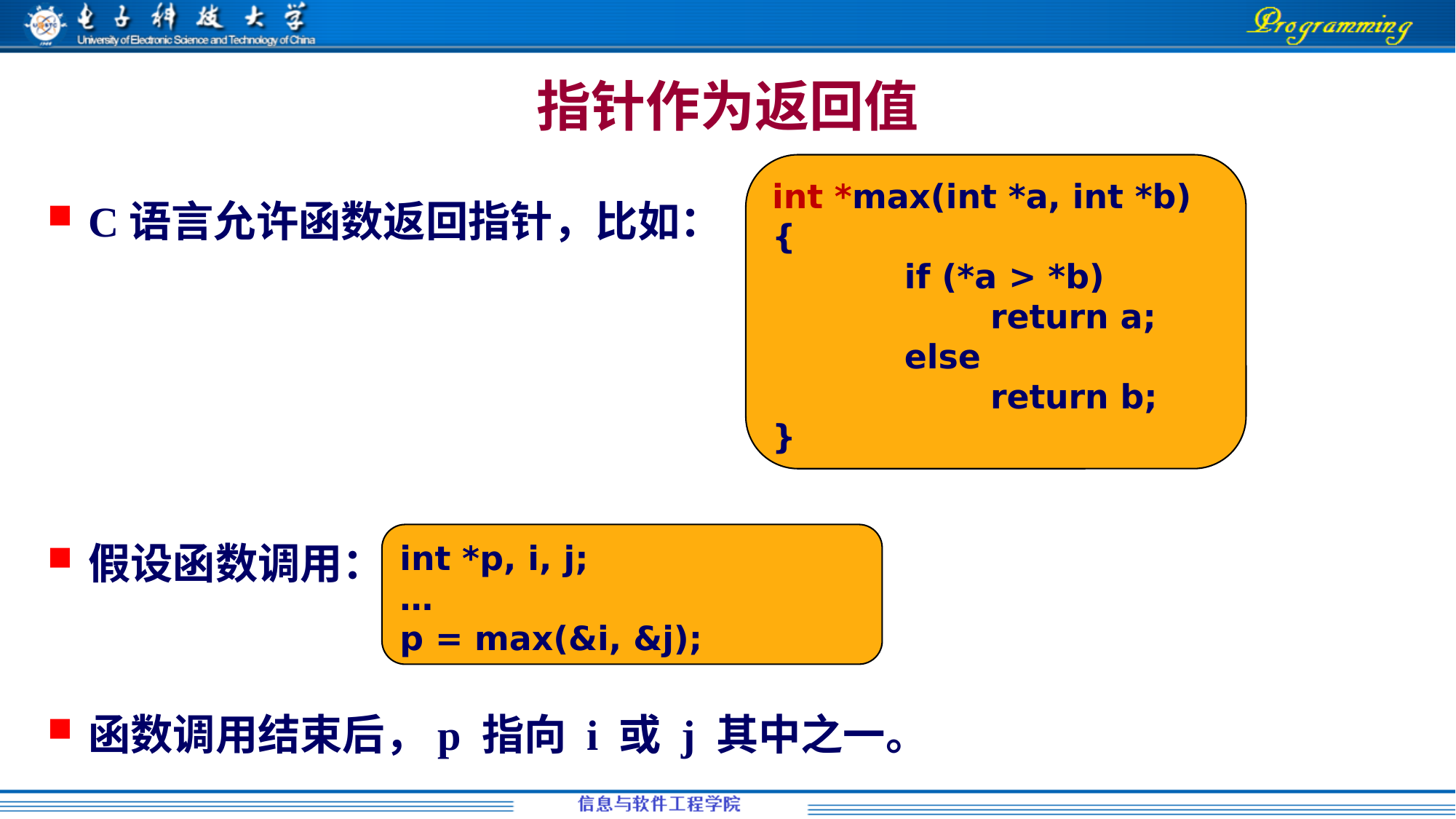

# 指针作为返回值
int *max(int *a, int *b)
{
	  if (*a > *b)
		return a;
	  else
		return b;
}
C语言允许函数返回指针，比如：

假设函数调用：

函数调用结束后，p 指向 i 或 j 其中之一。
int *p, i, j;
…
p = max(&i, &j);